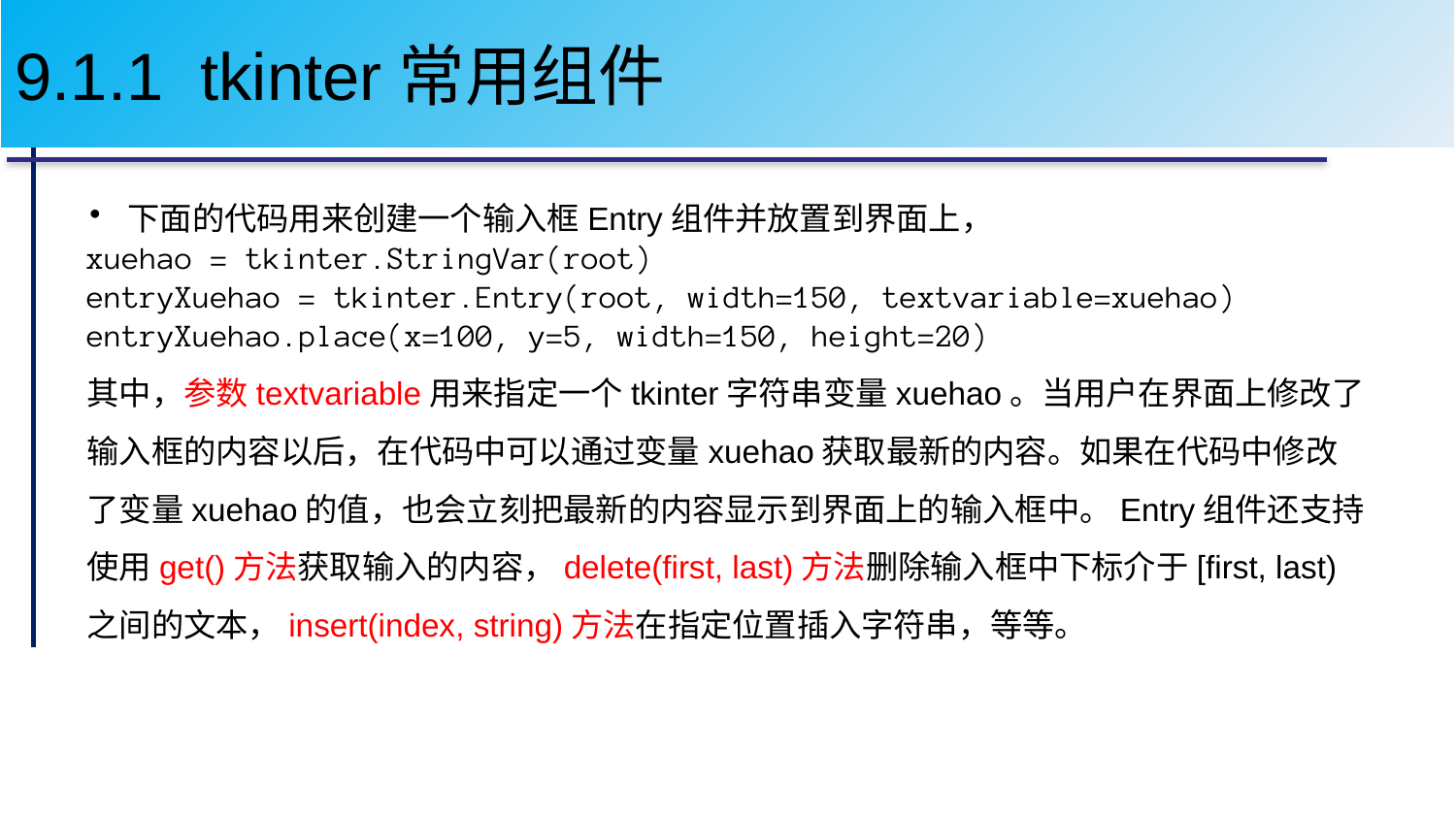

# 9.1.1  tkinter常用组件
下面的代码用来创建一个输入框Entry组件并放置到界面上，
xuehao = tkinter.StringVar(root)
entryXuehao = tkinter.Entry(root, width=150, textvariable=xuehao)
entryXuehao.place(x=100, y=5, width=150, height=20)
其中，参数textvariable用来指定一个tkinter字符串变量xuehao。当用户在界面上修改了输入框的内容以后，在代码中可以通过变量xuehao获取最新的内容。如果在代码中修改了变量xuehao的值，也会立刻把最新的内容显示到界面上的输入框中。Entry组件还支持使用get()方法获取输入的内容，delete(first, last)方法删除输入框中下标介于[first, last)之间的文本，insert(index, string)方法在指定位置插入字符串，等等。